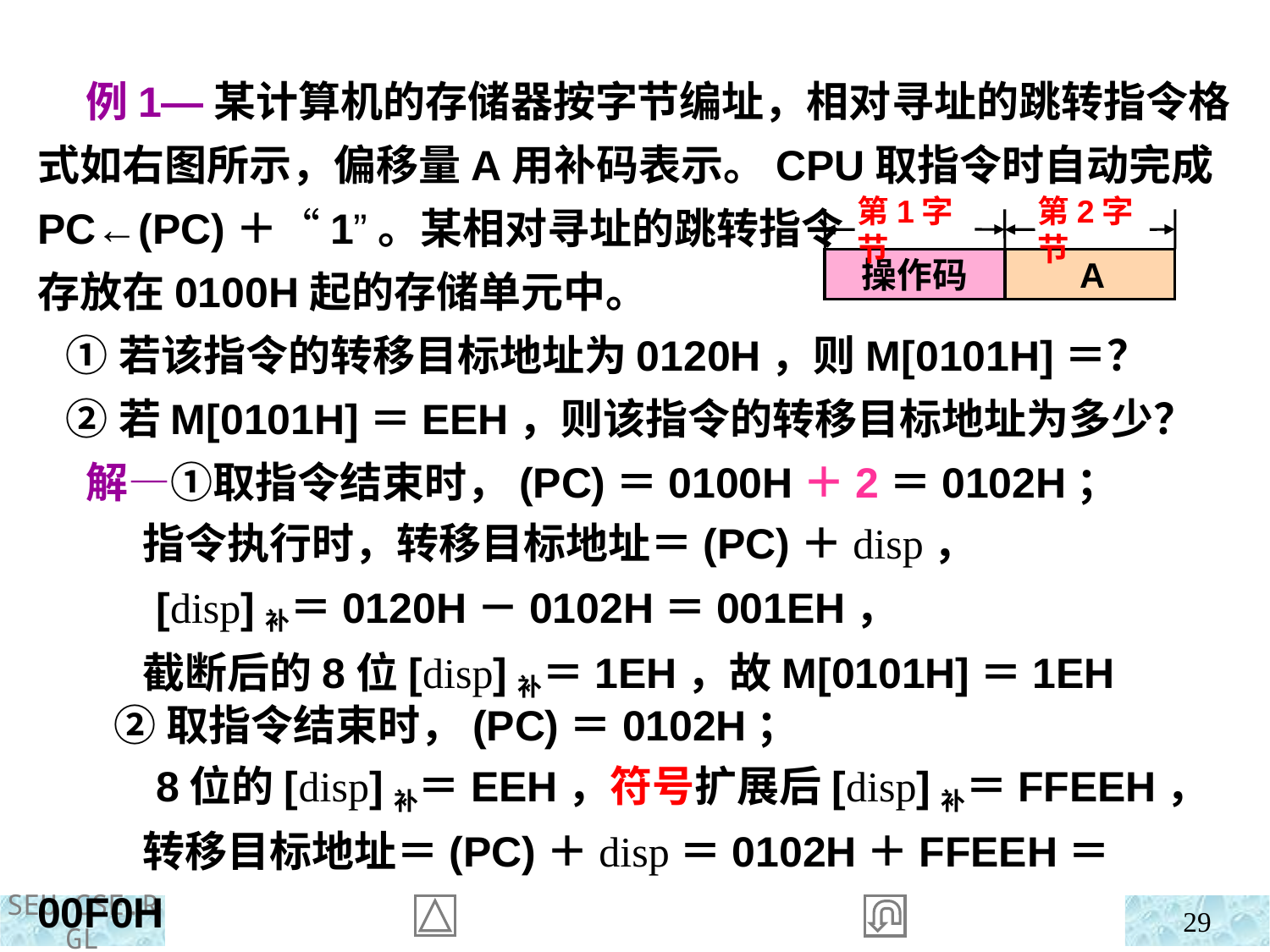

例1—某计算机的存储器按字节编址，相对寻址的跳转指令格式如右图所示，偏移量A用补码表示。CPU取指令时自动完成PC←(PC)＋“1”。某相对寻址的跳转指令
存放在0100H起的存储单元中。
   ①若该指令的转移目标地址为0120H，则M[0101H]＝？
   ②若M[0101H]＝EEH，则该指令的转移目标地址为多少？

第1字节

第2字节

操作码
A
    解—①取指令结束时，(PC)＝0100H＋2＝0102H；
          指令执行时，转移目标地址＝(PC)＋disp，
          [disp]补＝0120H－0102H＝001EH，
          截断后的8位[disp]补＝1EH，故M[0101H]＝1EH
        ②取指令结束时，(PC)＝0102H；
          8位的[disp]补＝EEH，符号扩展后[disp]补＝FFEEH，
          转移目标地址＝(PC)＋disp＝0102H＋FFEEH＝00F0H

29